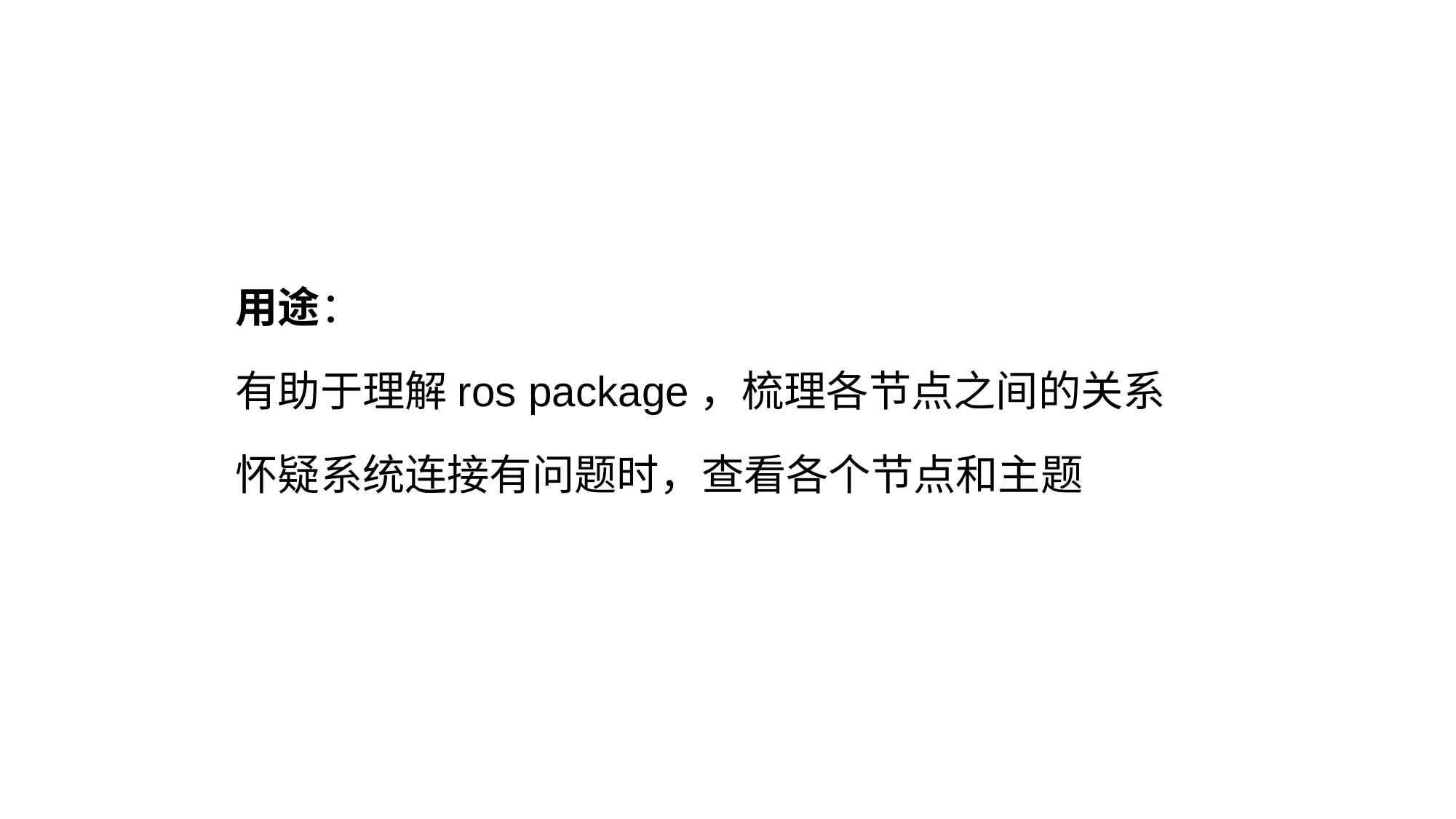

用途：

有助于理解ros package，梳理各节点之间的关系

怀疑系统连接有问题时，查看各个节点和主题